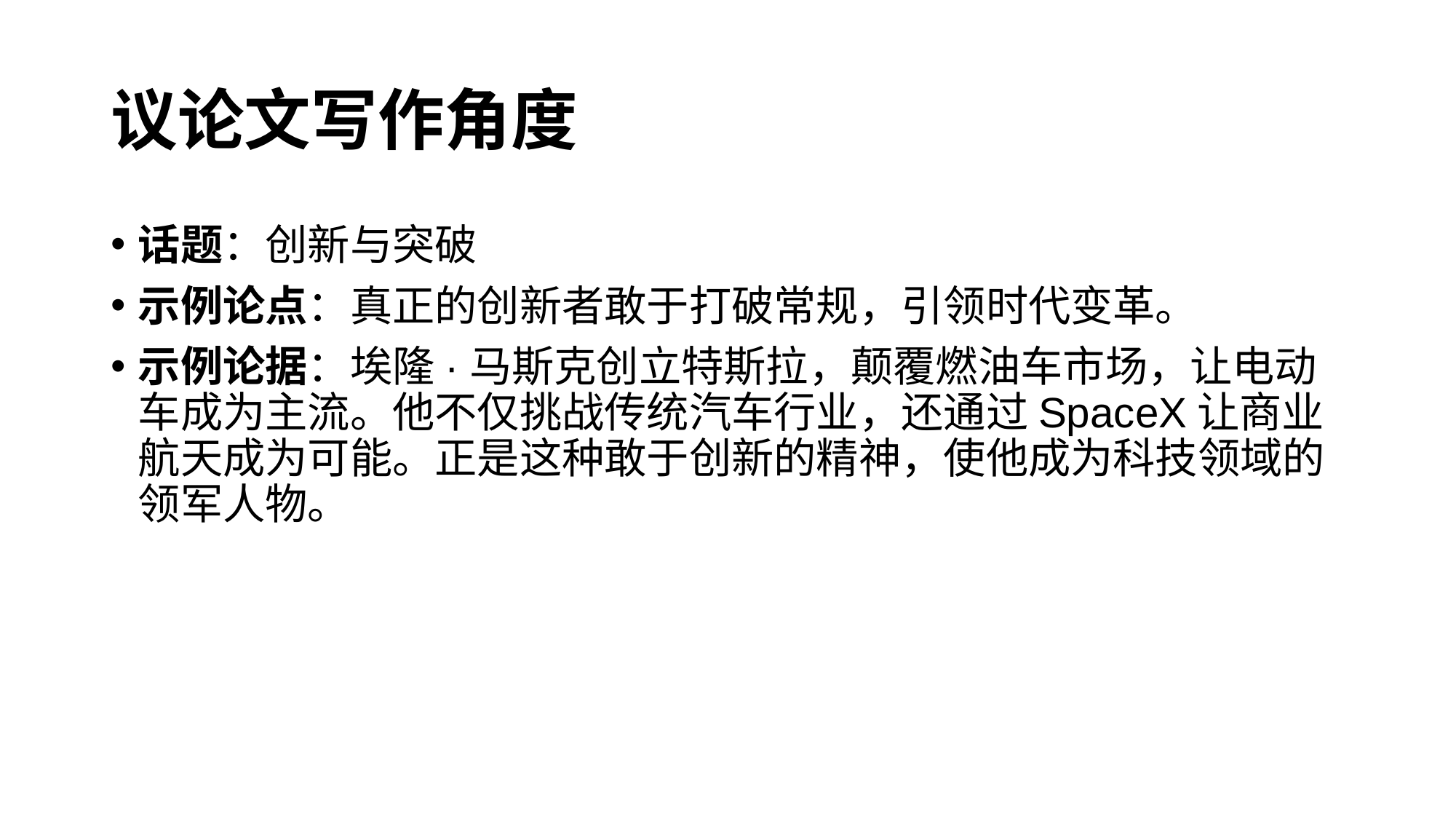

# 议论文写作角度
话题：创新与突破
示例论点：真正的创新者敢于打破常规，引领时代变革。
示例论据：埃隆·马斯克创立特斯拉，颠覆燃油车市场，让电动车成为主流。他不仅挑战传统汽车行业，还通过SpaceX让商业航天成为可能。正是这种敢于创新的精神，使他成为科技领域的领军人物。